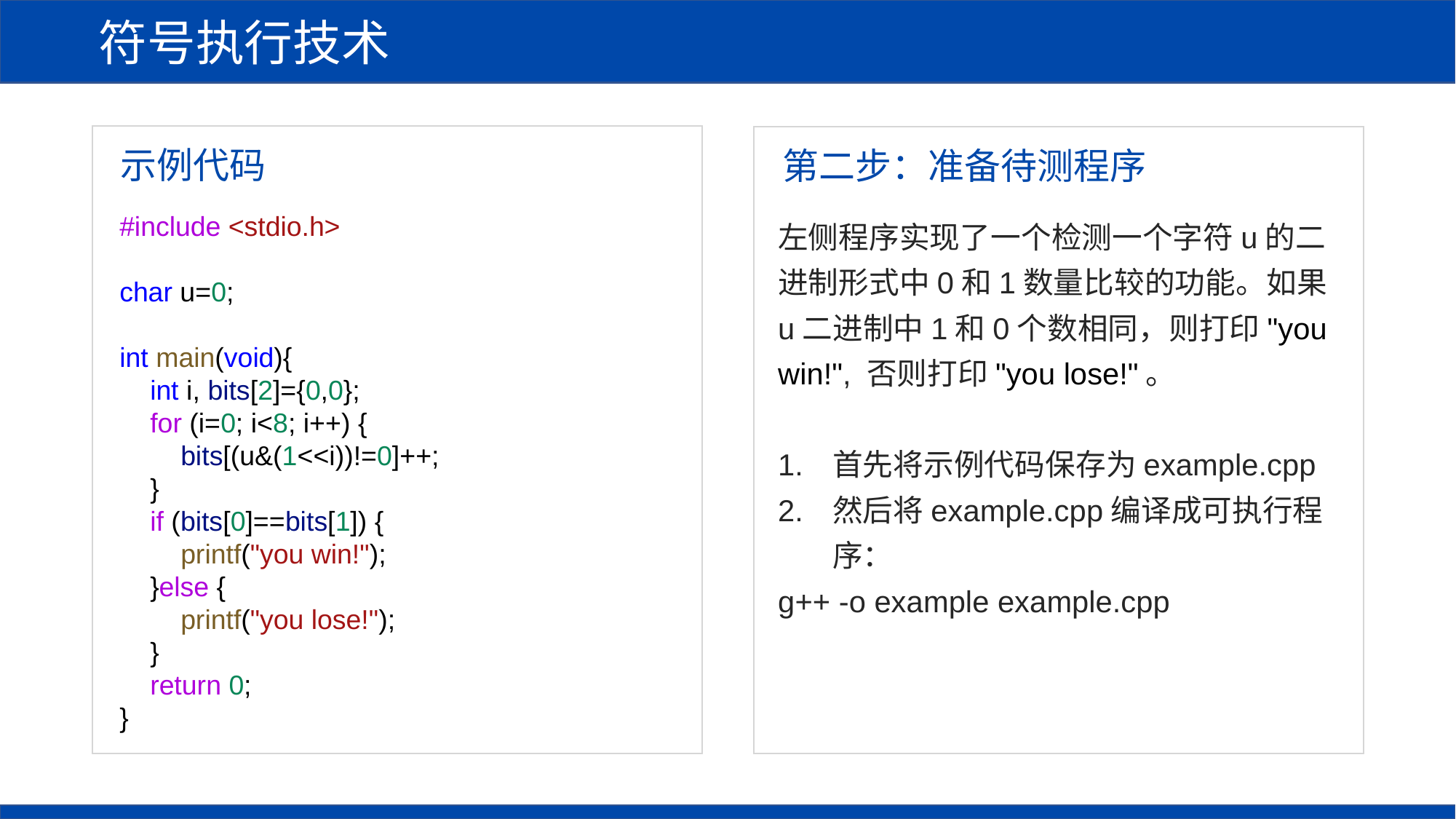

符号执行技术

示例代码
第二步：准备待测程序
#include <stdio.h>

char u=0;

int main(void){
    int i, bits[2]={0,0};
    for (i=0; i<8; i++) {
        bits[(u&(1<<i))!=0]++;
    }
    if (bits[0]==bits[1]) {
        printf("you win!");
    }else {
        printf("you lose!");
    }
    return 0;
}
左侧程序实现了一个检测一个字符u的二进制形式中0和1数量比较的功能。如果u二进制中1和0个数相同，则打印"you win!", 否则打印"you lose!"。

首先将示例代码保存为example.cpp
然后将example.cpp编译成可执行程序：
g++ -o example example.cpp